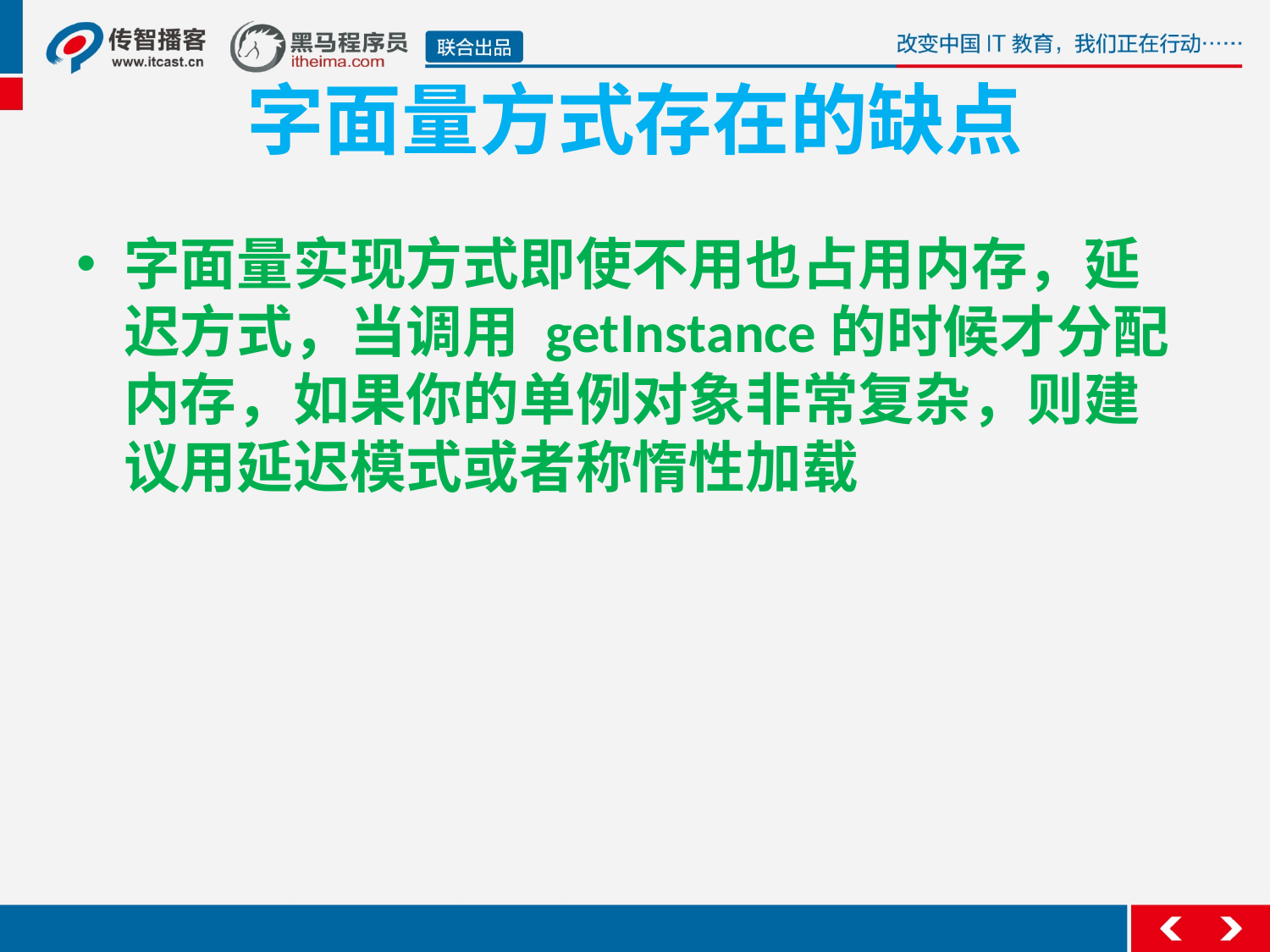

# 字面量方式存在的缺点
字面量实现方式即使不用也占用内存，延迟方式，当调用 getInstance的时候才分配内存，如果你的单例对象非常复杂，则建议用延迟模式或者称惰性加载